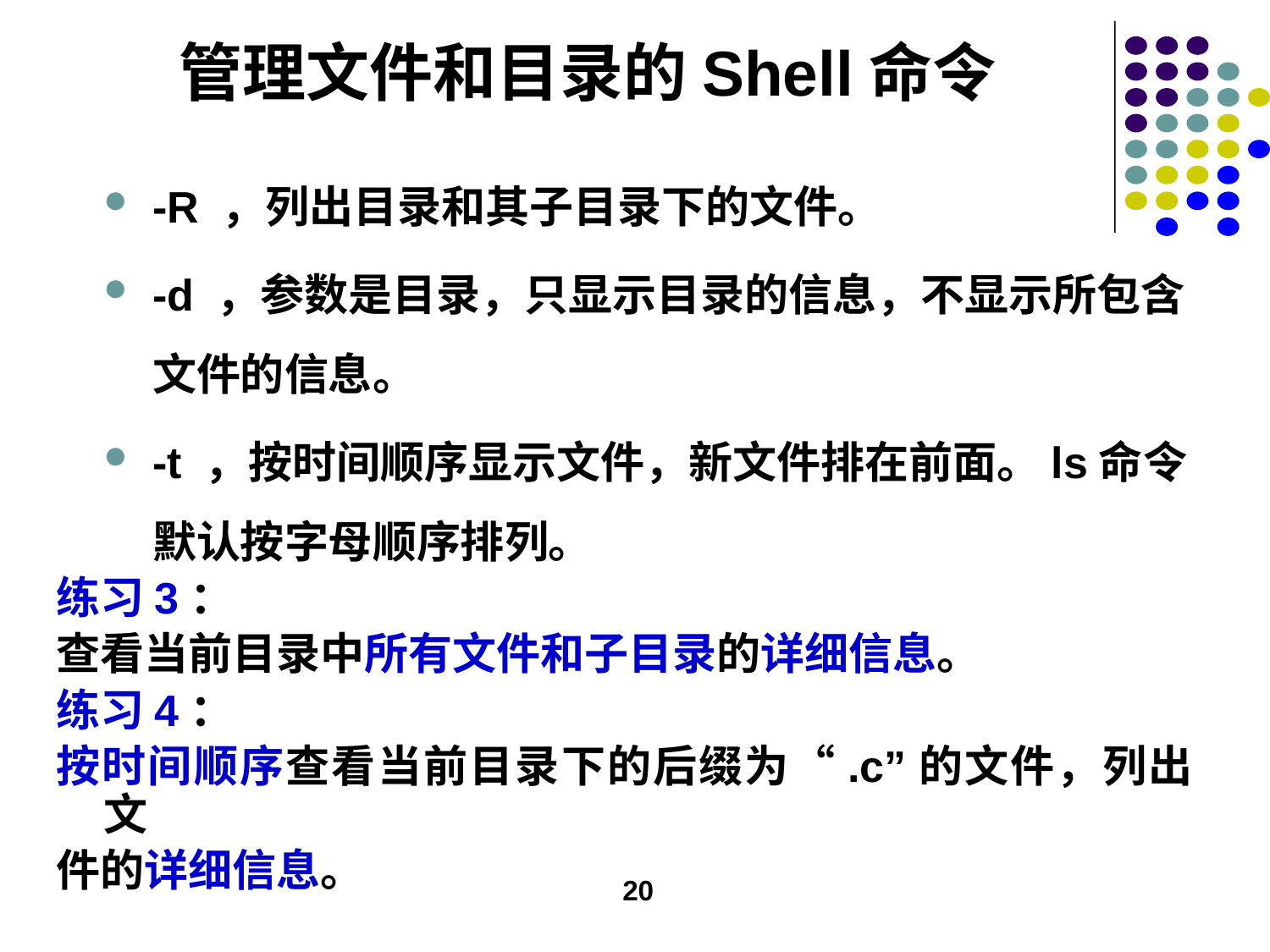

# 管理文件和目录的Shell命令
-R ，列出目录和其子目录下的文件。
-d ，参数是目录，只显示目录的信息，不显示所包含文件的信息。
-t ，按时间顺序显示文件，新文件排在前面。ls命令默认按字母顺序排列。
练习3：
查看当前目录中所有文件和子目录的详细信息。
练习4：
按时间顺序查看当前目录下的后缀为“.c”的文件，列出文
件的详细信息。

20